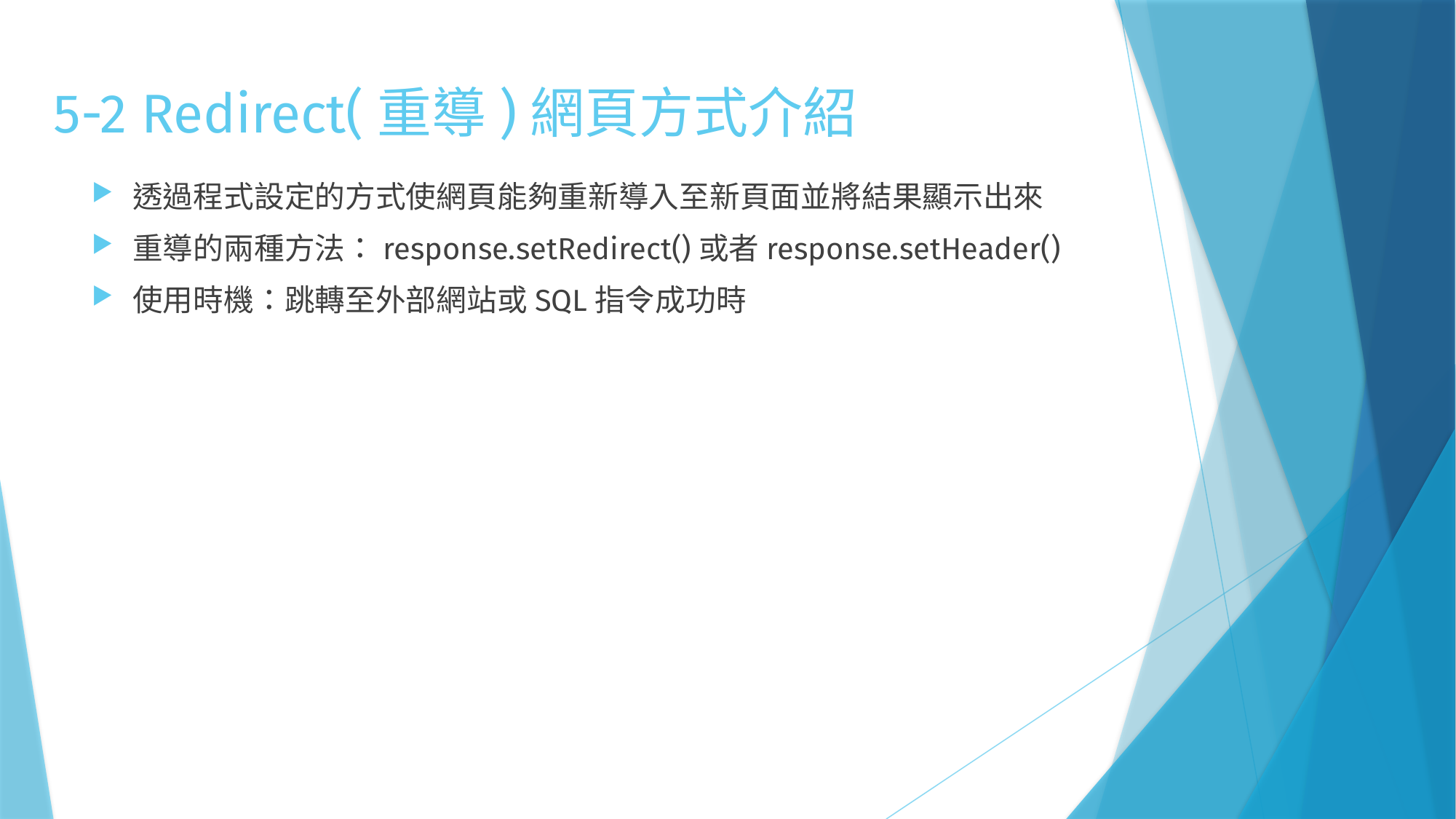

# 5-2 Redirect(重導)網頁方式介紹
透過程式設定的方式使網頁能夠重新導入至新頁面並將結果顯示出來
重導的兩種方法：response.setRedirect()或者response.setHeader()
使用時機：跳轉至外部網站或SQL指令成功時